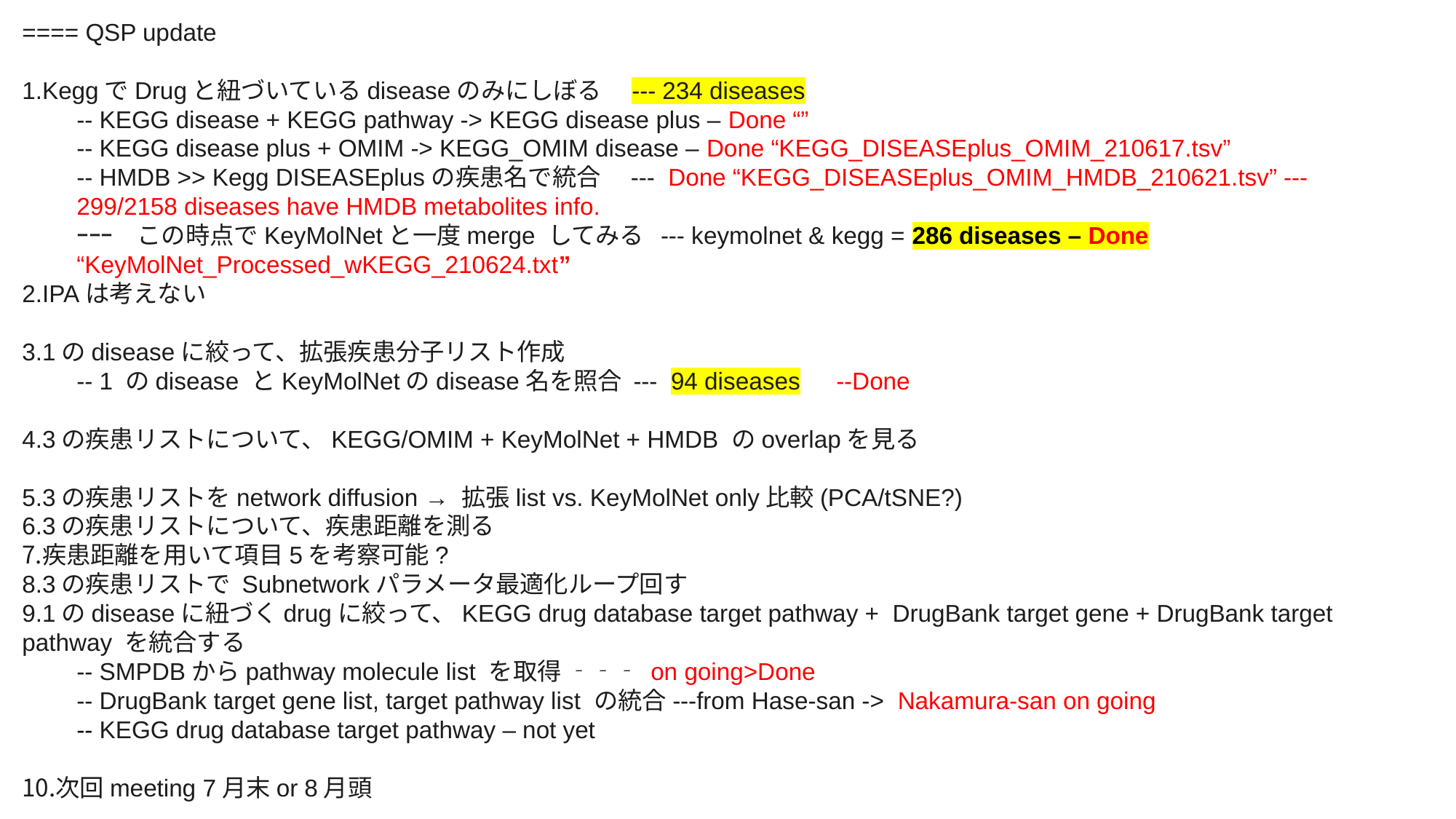

==== QSP update
KeggでDrugと紐づいているdiseaseのみにしぼる　--- 234 diseases
-- KEGG disease + KEGG pathway -> KEGG disease plus – Done “”
-- KEGG disease plus + OMIM -> KEGG_OMIM disease – Done “KEGG_DISEASEplus_OMIM_210617.tsv”
-- HMDB >> Kegg DISEASEplusの疾患名で統合　---  Done “KEGG_DISEASEplus_OMIM_HMDB_210621.tsv” --- 299/2158 diseases have HMDB metabolites info.
ｰｰｰ　この時点でKeyMolNetと一度merge してみる  --- keymolnet & kegg = 286 diseases – Done “KeyMolNet_Processed_wKEGG_210624.txt”
IPAは考えない

1のdiseaseに絞って、拡張疾患分子リスト作成
-- 1 のdisease とKeyMolNetのdisease名を照合 ---  94 diseases　--Done

3の疾患リストについて、KEGG/OMIM + KeyMolNet + HMDB のoverlapを見る

3の疾患リストをnetwork diffusion → 拡張list vs. KeyMolNet only比較(PCA/tSNE?)
3の疾患リストについて、疾患距離を測る
疾患距離を用いて項目5を考察可能?
3の疾患リストで Subnetworkパラメータ最適化ループ回す
1のdiseaseに紐づくdrugに絞って、KEGG drug database target pathway +  DrugBank target gene + DrugBank target pathway を統合する
‐‐ SMPDBからpathway molecule list を取得 ‐‐‐ on going>Done
-- DrugBank target gene list, target pathway list の統合---from Hase-san ->  Nakamura-san on going
-- KEGG drug database target pathway – not yet

次回meeting 7月末or 8月頭